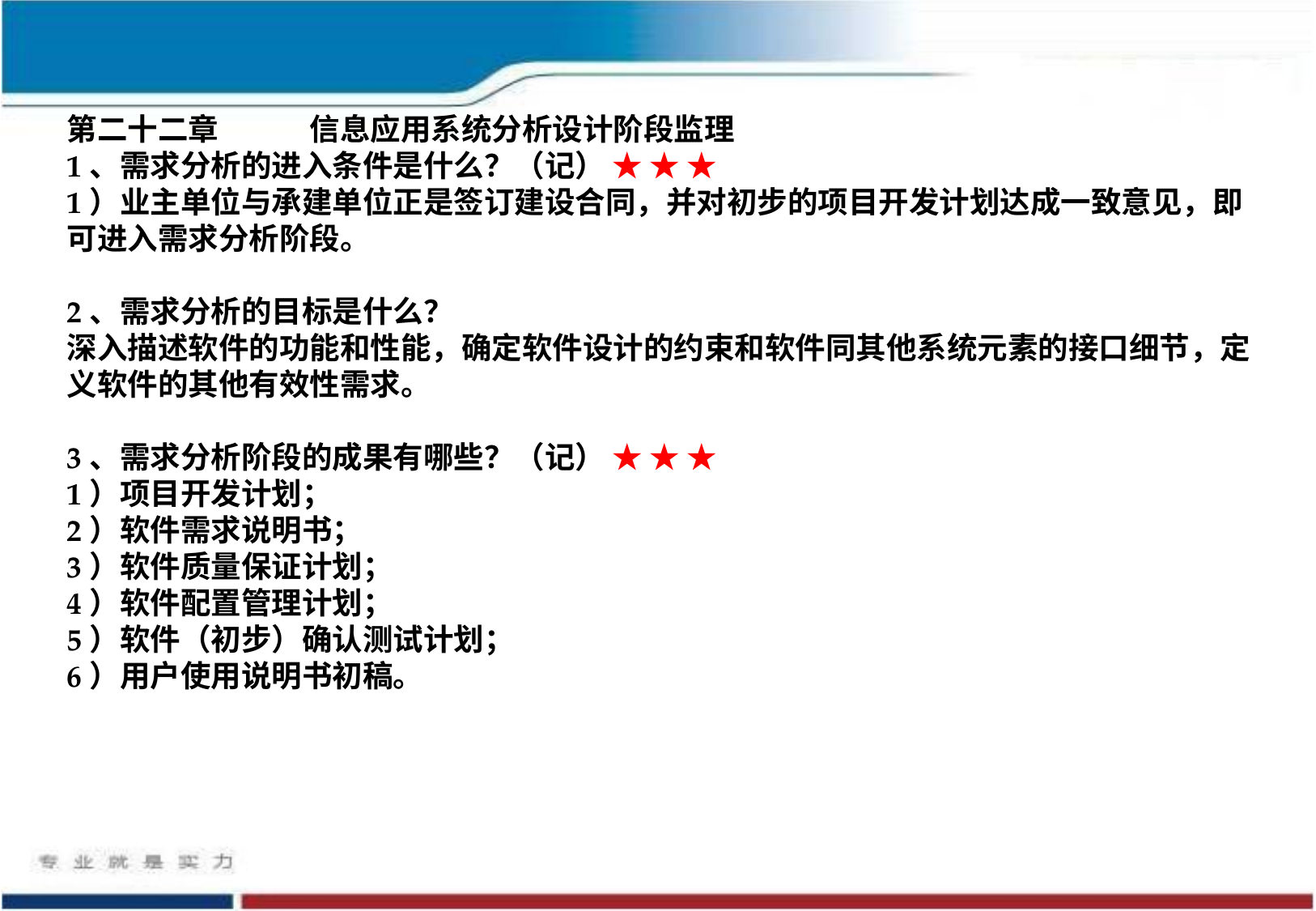

第二十二章	信息应用系统分析设计阶段监理
1、需求分析的进入条件是什么？（记） ★ ★ ★
1）业主单位与承建单位正是签订建设合同，并对初步的项目开发计划达成一致意见，即可进入需求分析阶段。

2、需求分析的目标是什么？
深入描述软件的功能和性能，确定软件设计的约束和软件同其他系统元素的接口细节，定义软件的其他有效性需求。

3、需求分析阶段的成果有哪些？（记） ★ ★ ★
1）项目开发计划；
2）软件需求说明书；
3）软件质量保证计划；
4）软件配置管理计划；
5）软件（初步）确认测试计划；
6）用户使用说明书初稿。